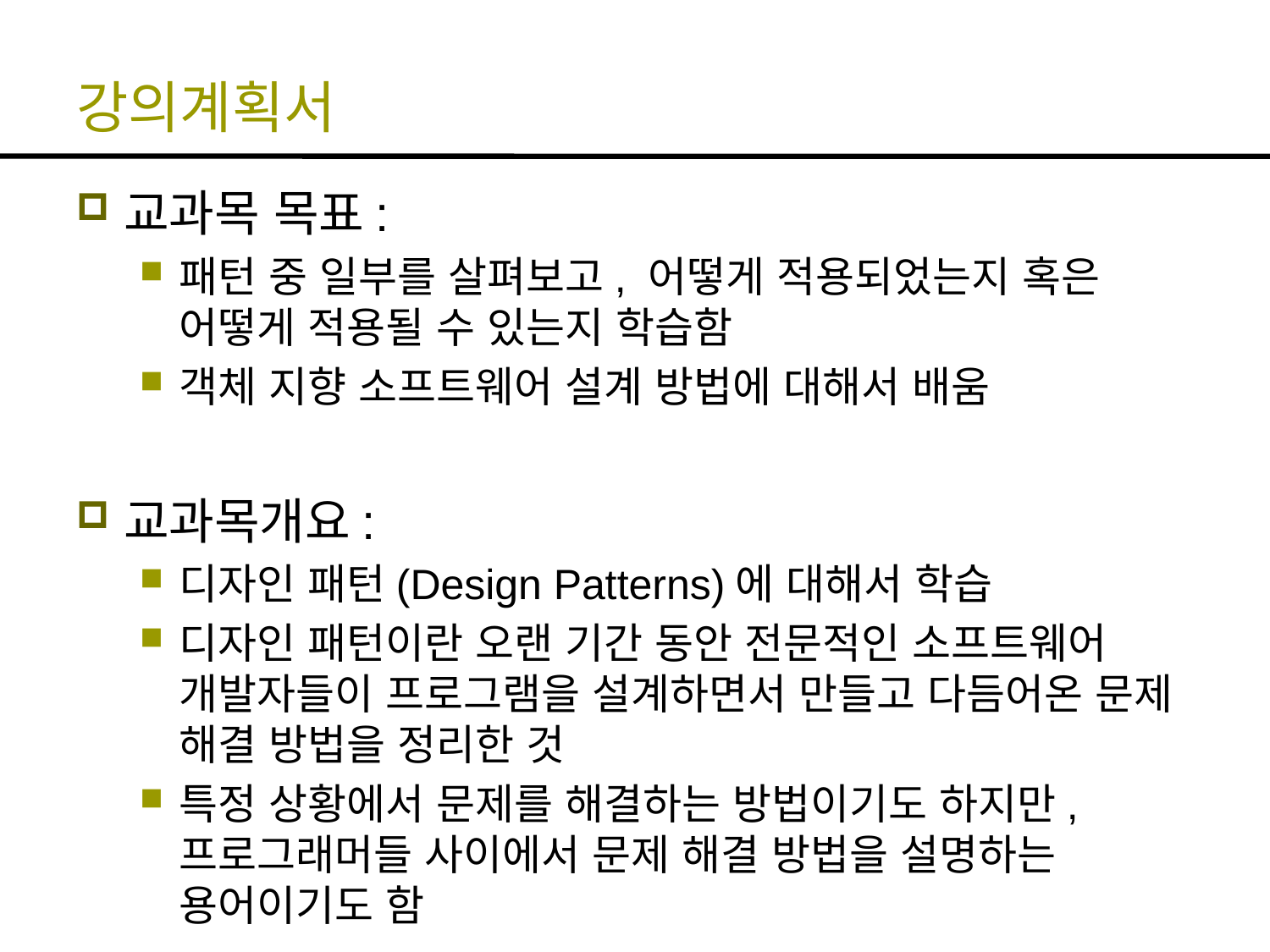

# 강의계획서
교과목 목표:
패턴 중 일부를 살펴보고, 어떻게 적용되었는지 혹은 어떻게 적용될 수 있는지 학습함
객체 지향 소프트웨어 설계 방법에 대해서 배움

교과목개요:
디자인 패턴(Design Patterns)에 대해서 학습
디자인 패턴이란 오랜 기간 동안 전문적인 소프트웨어 개발자들이 프로그램을 설계하면서 만들고 다듬어온 문제 해결 방법을 정리한 것
특정 상황에서 문제를 해결하는 방법이기도 하지만, 프로그래머들 사이에서 문제 해결 방법을 설명하는 용어이기도 함